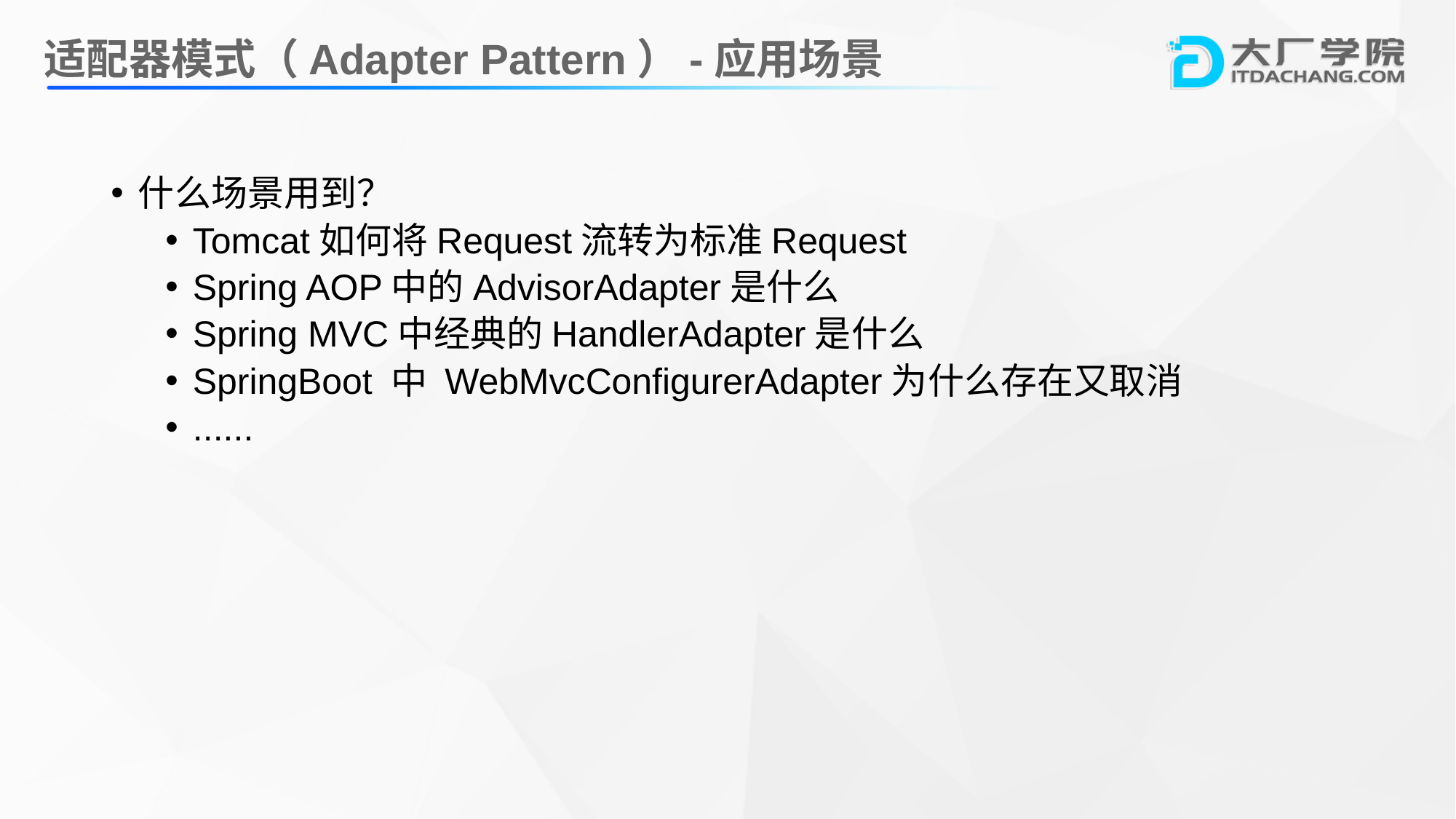

# 适配器模式（Adapter Pattern）-应用场景
什么场景用到？
Tomcat如何将Request流转为标准Request
Spring AOP中的AdvisorAdapter是什么
Spring MVC中经典的HandlerAdapter是什么
SpringBoot 中 WebMvcConfigurerAdapter为什么存在又取消
......